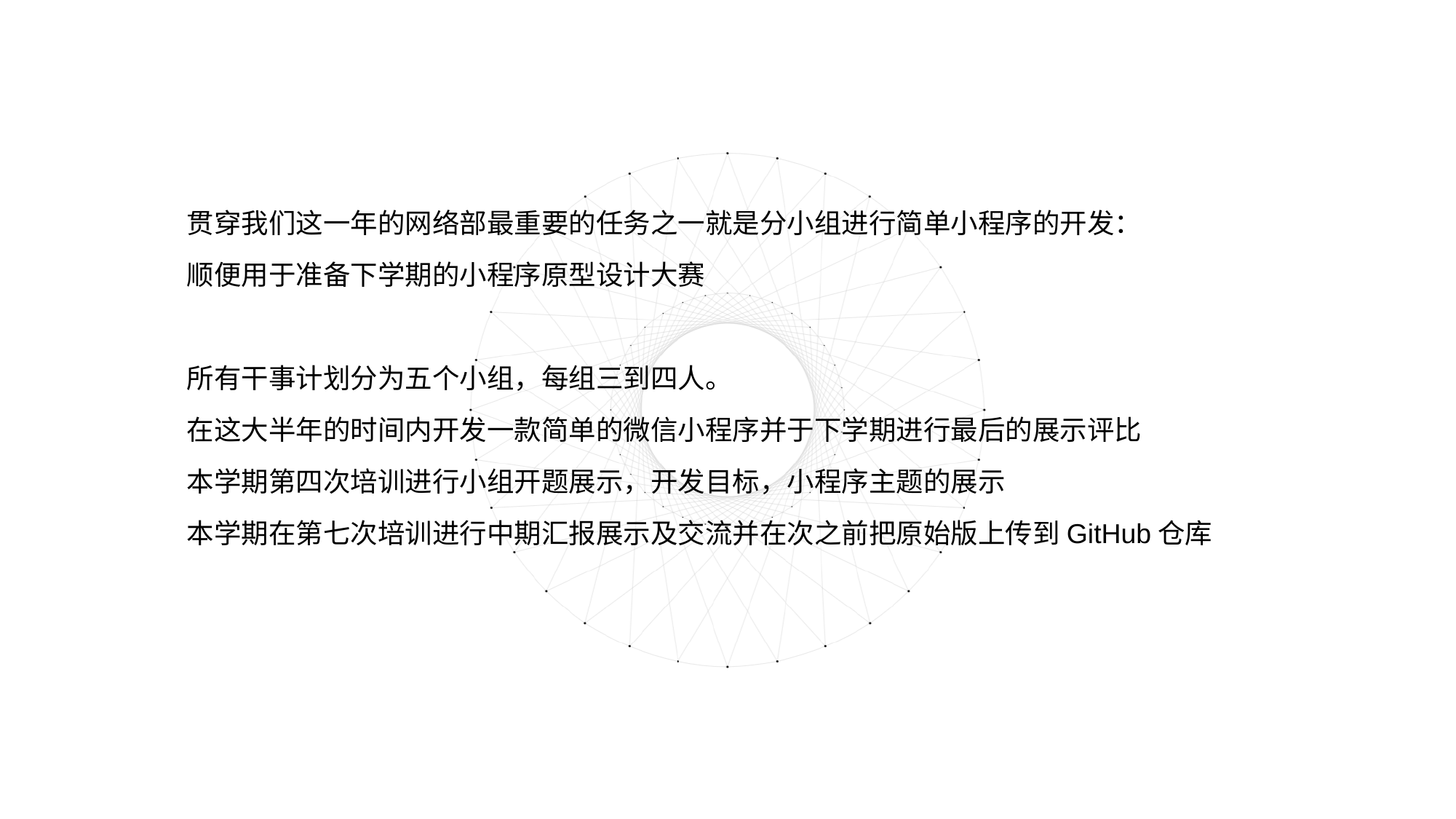

贯穿我们这一年的网络部最重要的任务之一就是分小组进行简单小程序的开发：
顺便用于准备下学期的小程序原型设计大赛

所有干事计划分为五个小组，每组三到四人。
在这大半年的时间内开发一款简单的微信小程序并于下学期进行最后的展示评比
本学期第四次培训进行小组开题展示，开发目标，小程序主题的展示
本学期在第七次培训进行中期汇报展示及交流并在次之前把原始版上传到GitHub仓库